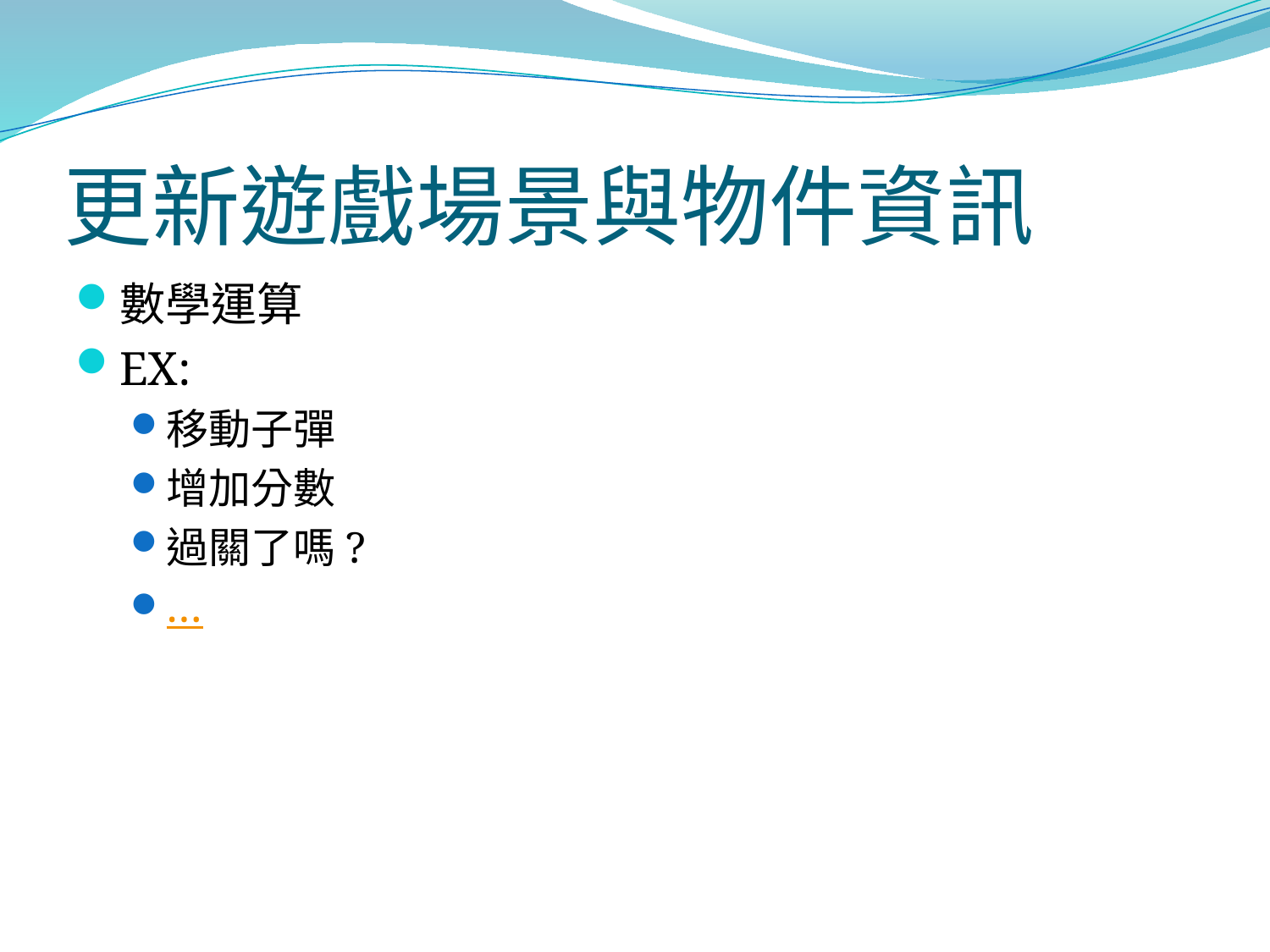

# 更新遊戲場景與物件資訊
數學運算
EX:
移動子彈
增加分數
過關了嗎?
…